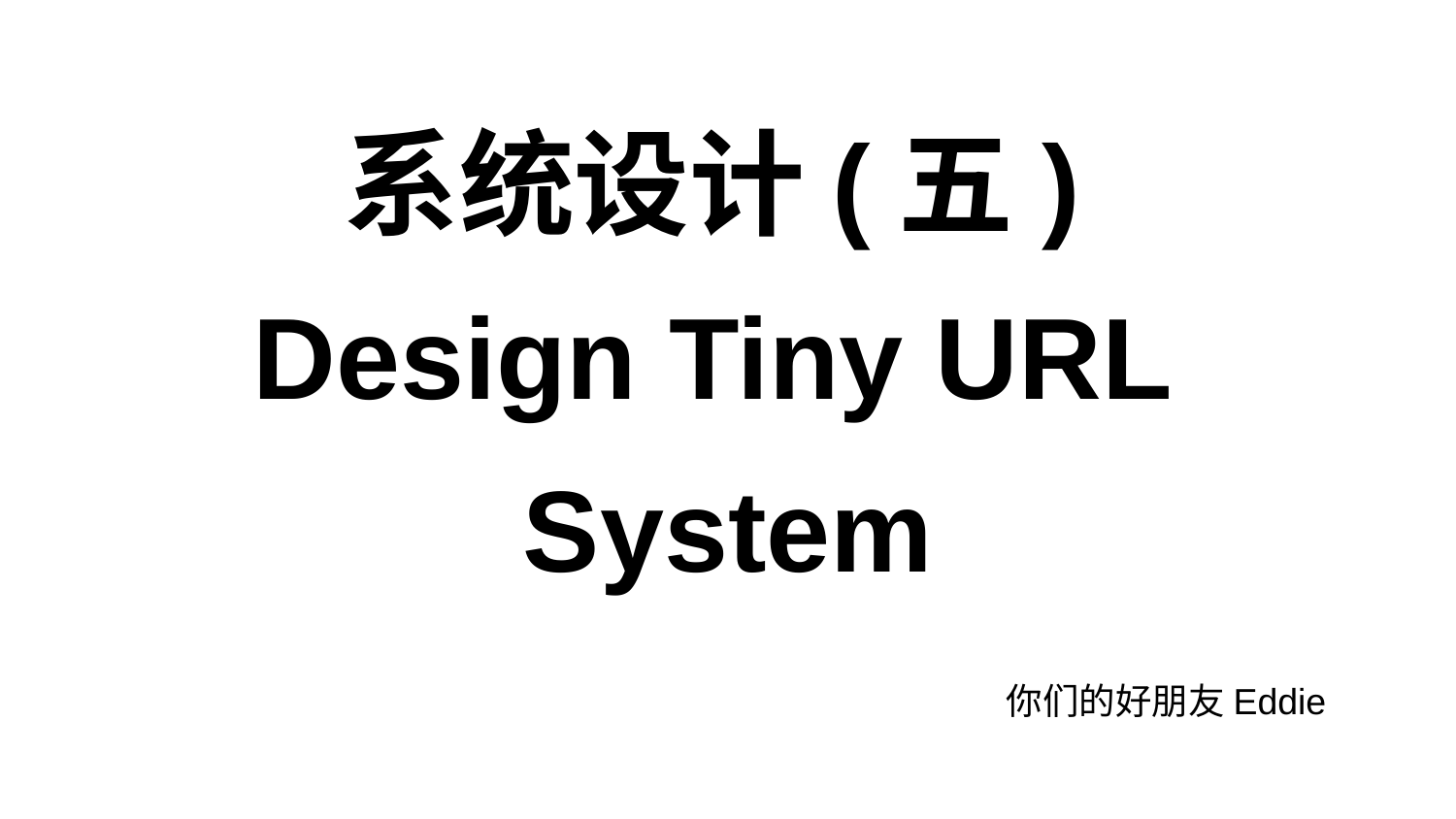

# 系统设计(五)
Design Tiny URL
System
你们的好朋友Eddie